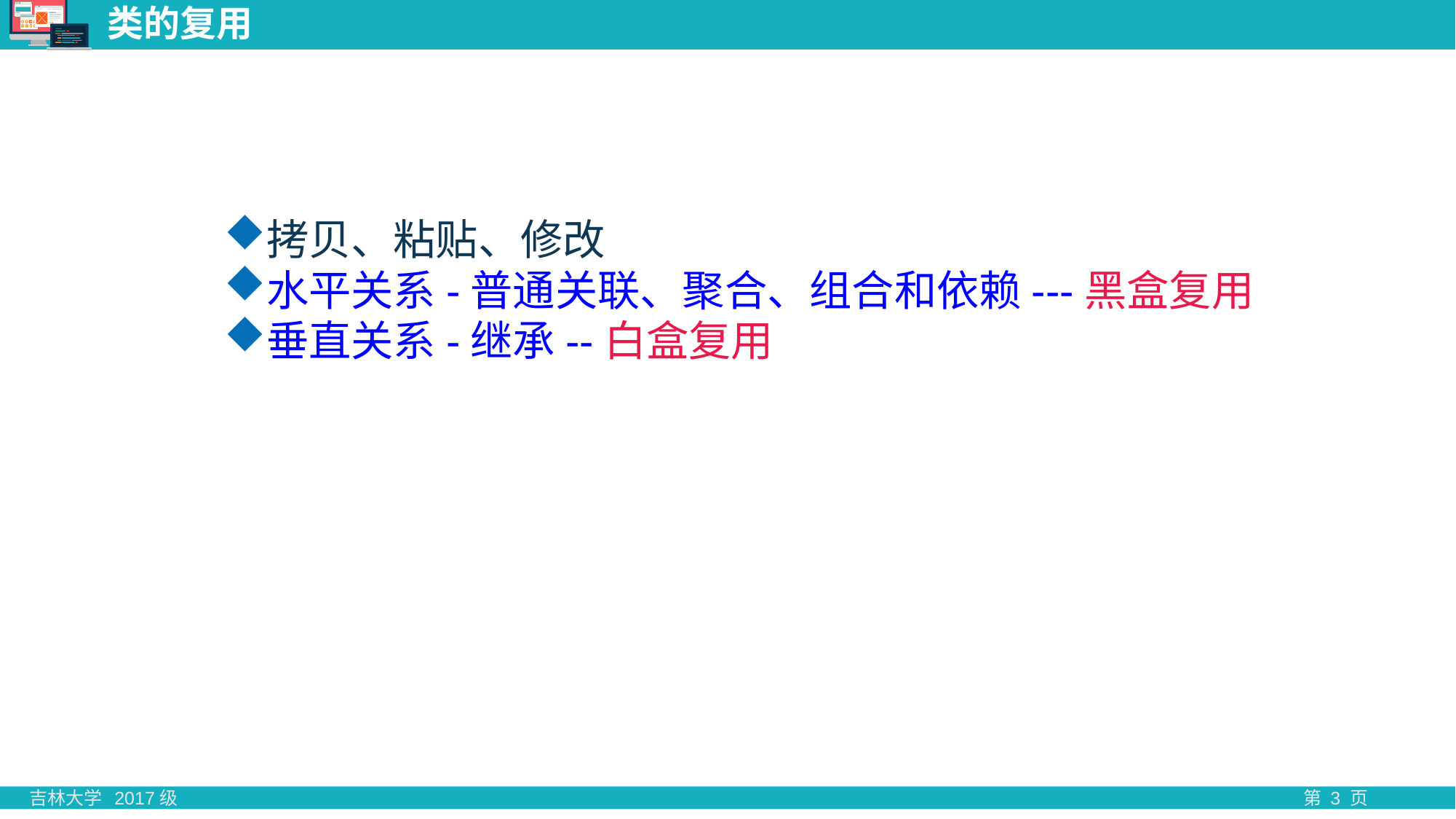

# 类的复用
拷贝、粘贴、修改
水平关系-普通关联、聚合、组合和依赖---黑盒复用
垂直关系-继承--白盒复用